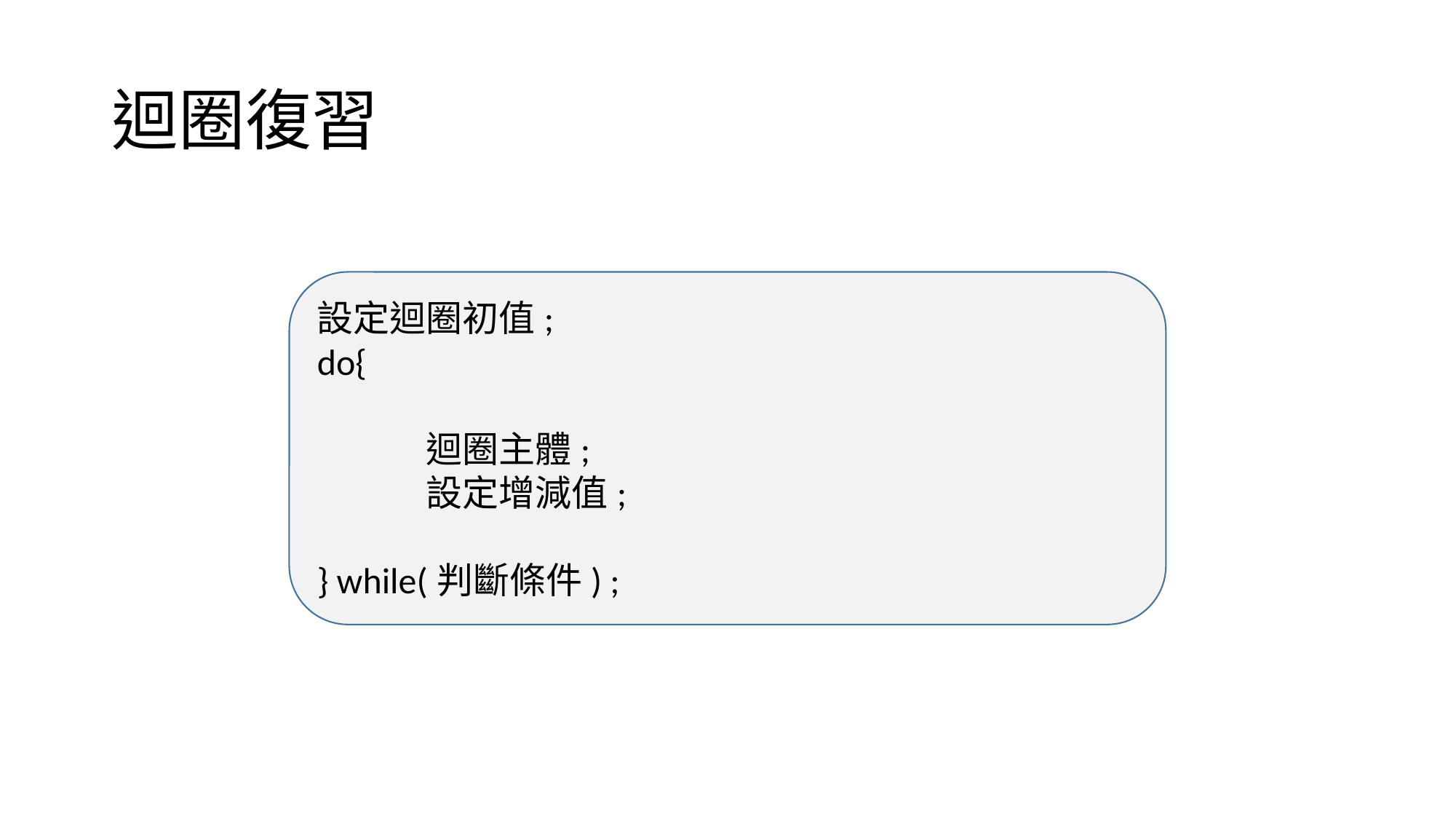

# 迴圈復習
設定迴圈初值;
do{

	迴圈主體;
	設定增減值;

} while(判斷條件) ;